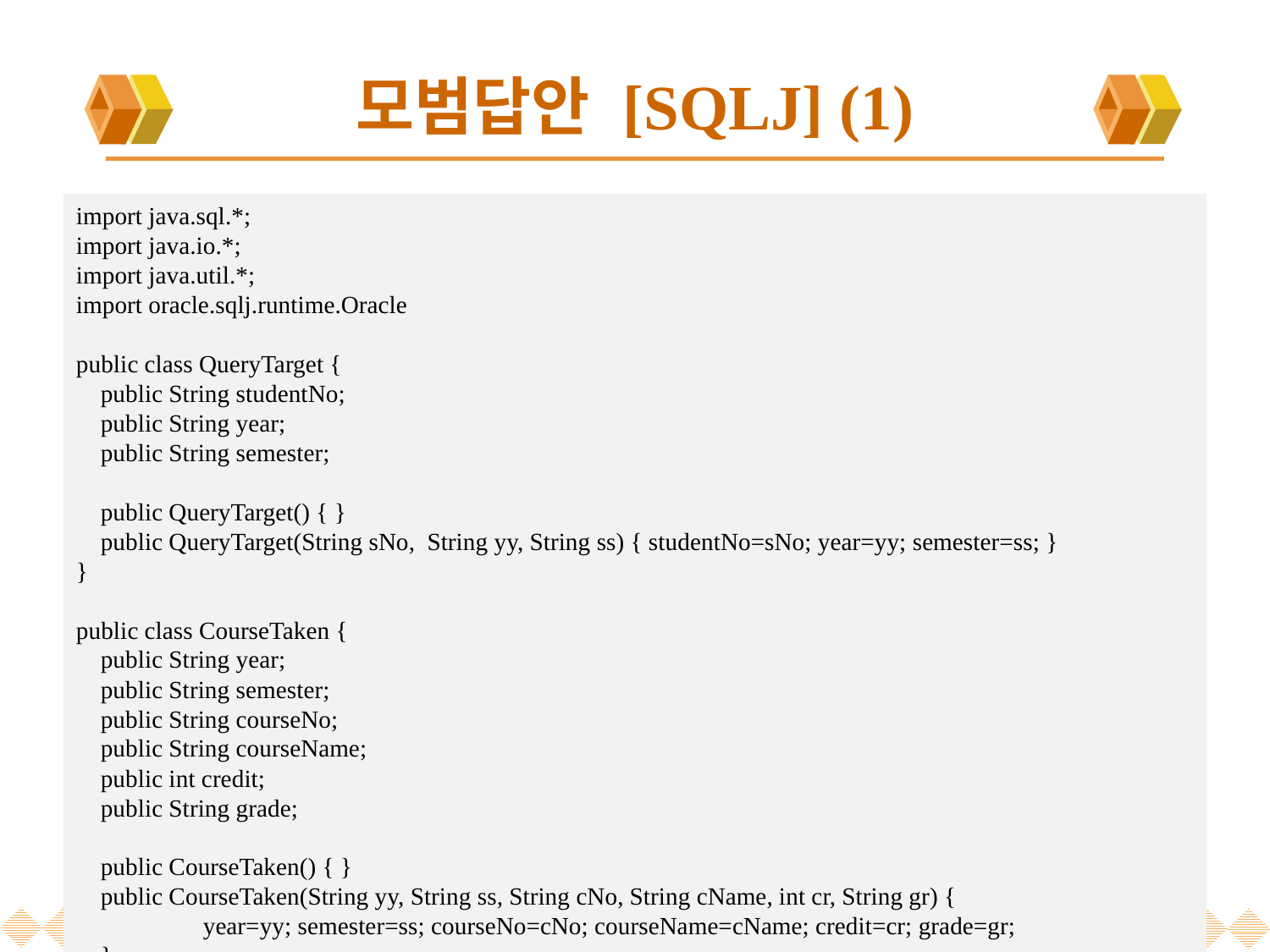

# 모범답안 [SQLJ] (1)
import java.sql.*;
import java.io.*;
import java.util.*;
import oracle.sqlj.runtime.Oracle

public class QueryTarget {
    public String studentNo;
    public String year;
    public String semester;

    public QueryTarget() { }
    public QueryTarget(String sNo,  String yy, String ss) { studentNo=sNo; year=yy; semester=ss; }
}

public class CourseTaken {
    public String year;
    public String semester;
    public String courseNo;
    public String courseName;
    public int credit;
    public String grade;

    public CourseTaken() { }
    public CourseTaken(String yy, String ss, String cNo, String cName, int cr, String gr) {
	year=yy; semester=ss; courseNo=cNo; courseName=cName; credit=cr; grade=gr;
    }
}